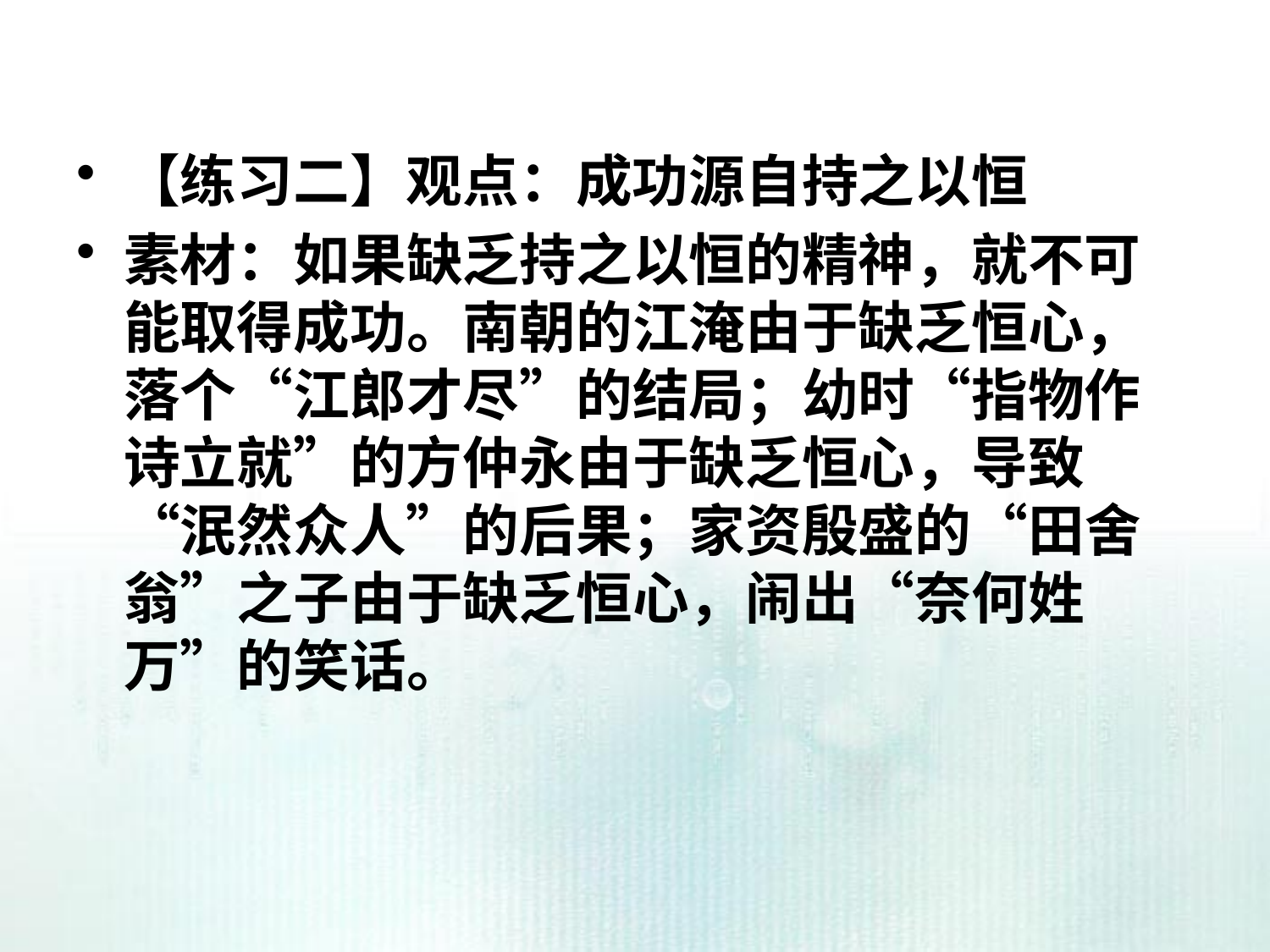

#
【练习二】观点：成功源自持之以恒
素材：如果缺乏持之以恒的精神，就不可能取得成功。南朝的江淹由于缺乏恒心，落个“江郎才尽”的结局；幼时“指物作诗立就”的方仲永由于缺乏恒心，导致“泯然众人”的后果；家资殷盛的“田舍翁”之子由于缺乏恒心，闹出“奈何姓万”的笑话。